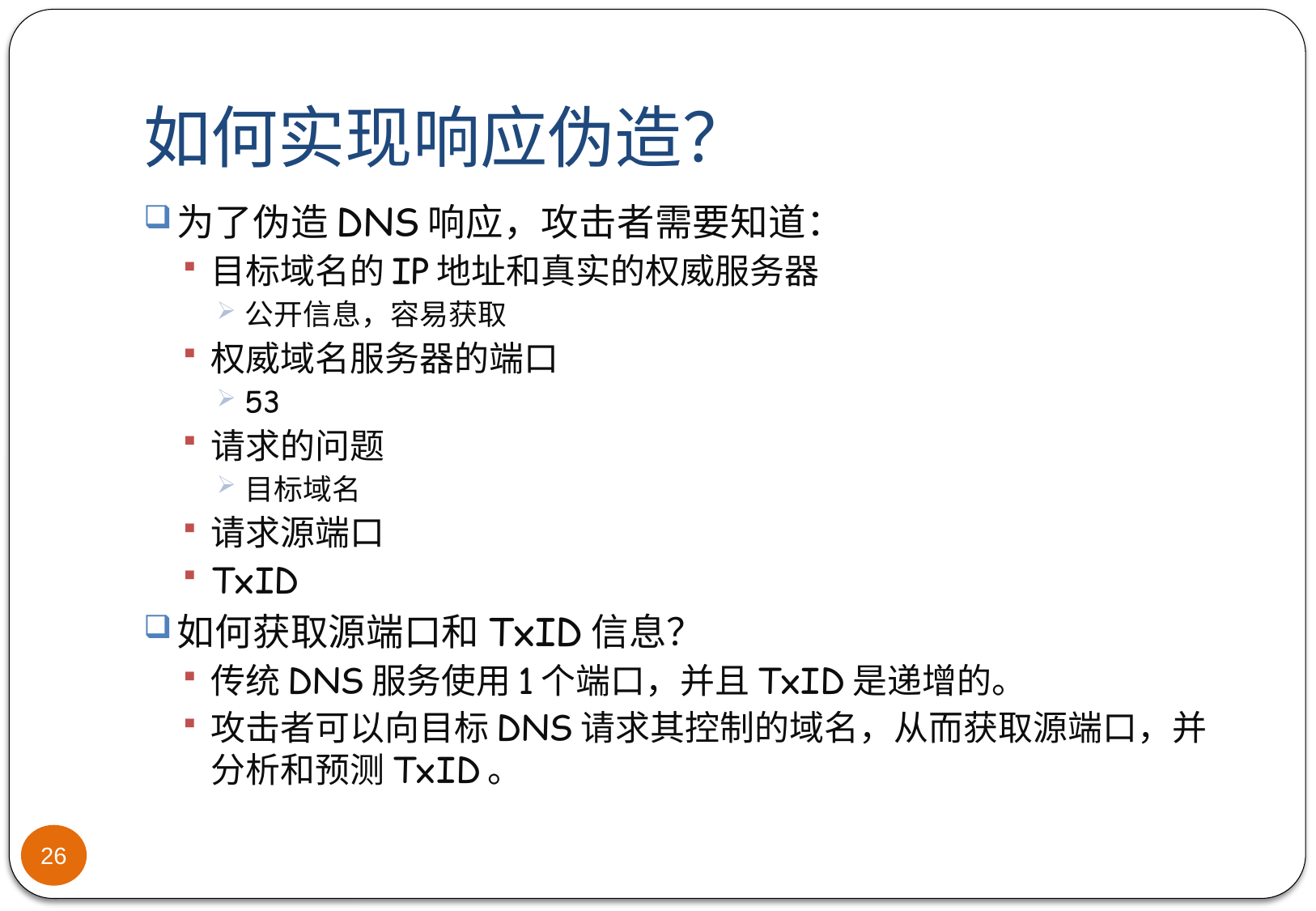

# 如何实现响应伪造？
为了伪造DNS响应，攻击者需要知道：
目标域名的IP地址和真实的权威服务器
公开信息，容易获取
权威域名服务器的端口
53
请求的问题
目标域名
请求源端口
TxID
如何获取源端口和TxID信息？
传统DNS服务使用1个端口，并且TxID是递增的。
攻击者可以向目标DNS请求其控制的域名，从而获取源端口，并分析和预测TxID。
26